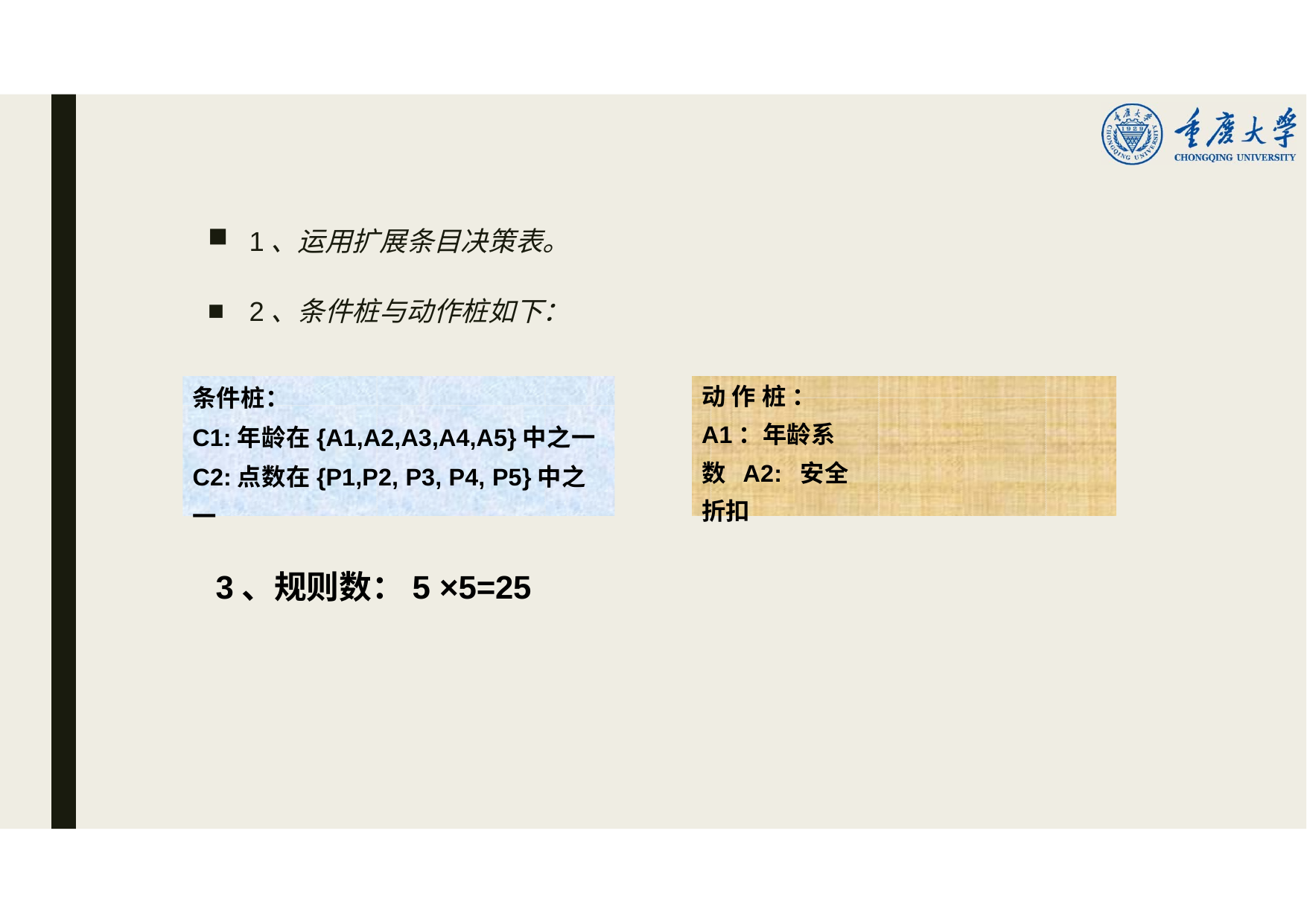

1、运用扩展条目决策表。

2、条件桩与动作桩如下：
条件桩：
C1:年龄在{A1,A2,A3,A4,A5}中之一 C2:点数在{P1,P2, P3, P4, P5}中之一
动 作 桩 ：  A1：年龄系数  A2: 安全折扣

3、规则数：5 ×5=25